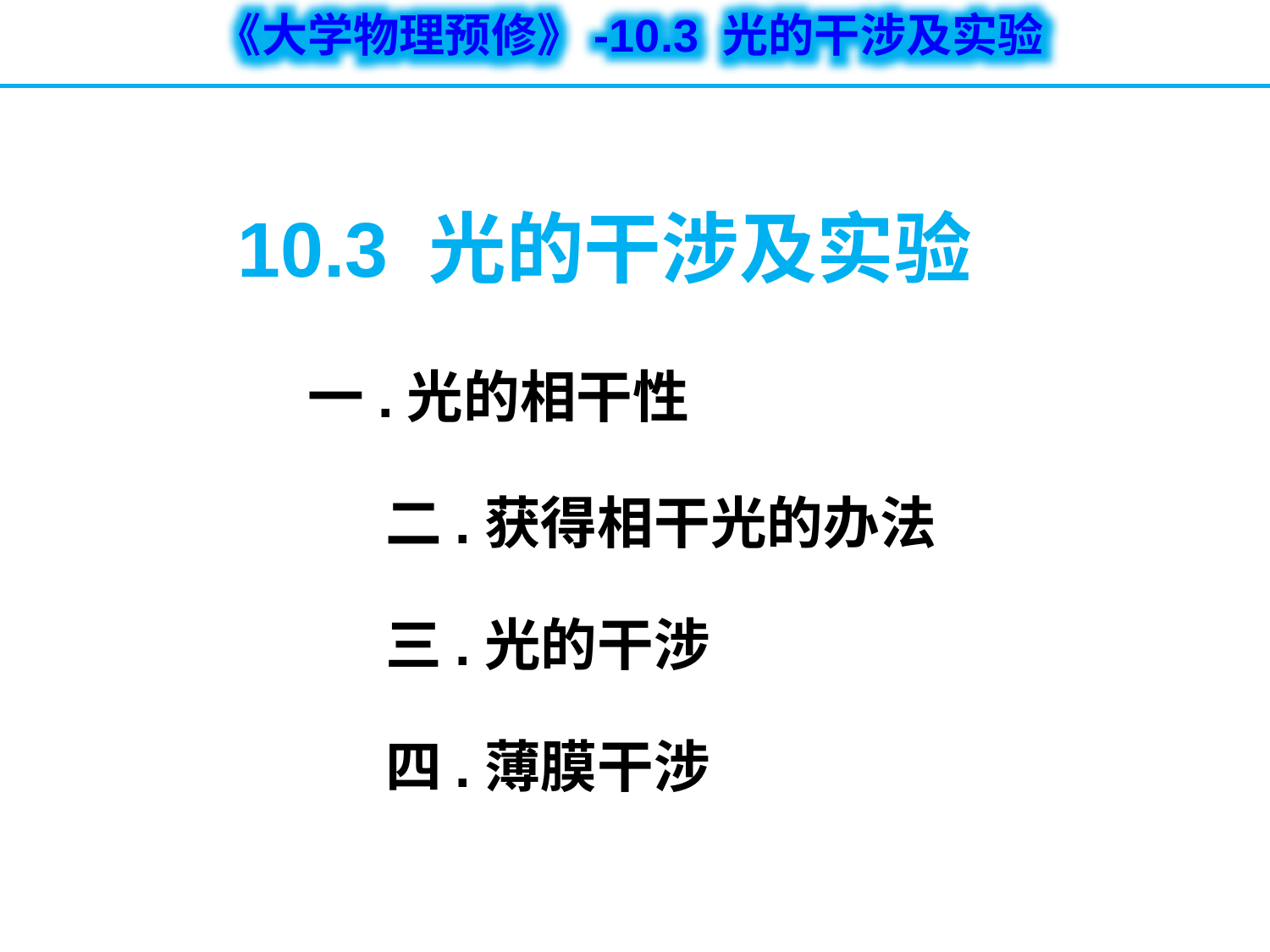

10.3 光的干涉及实验
            一.光的相干性
      二.获得相干光的办法
      三.光的干涉
      四.薄膜干涉